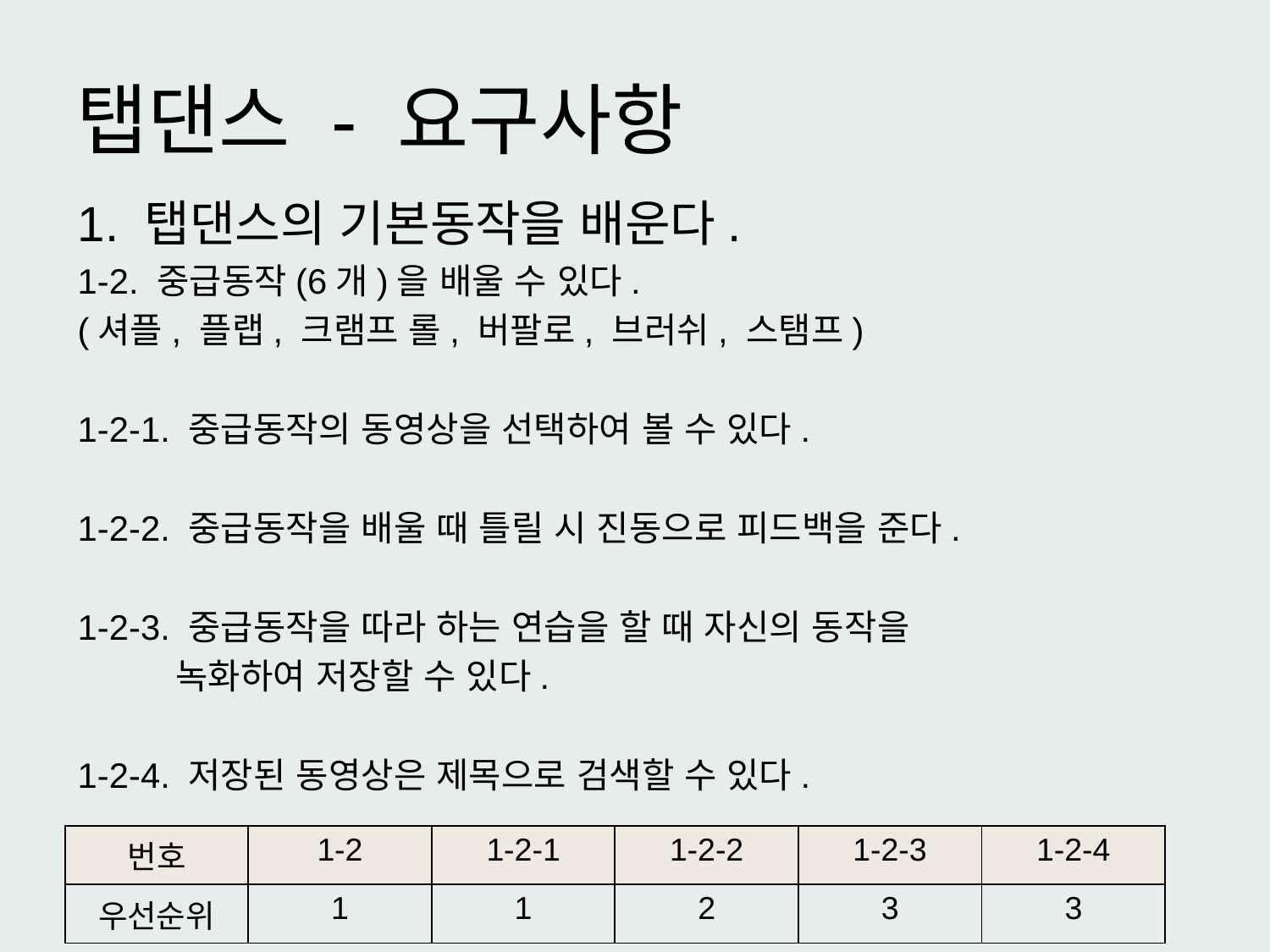

# 탭댄스 - 요구사항
1. 탭댄스의 기본동작을 배운다.
1-2. 중급동작(6개)을 배울 수 있다.
(셔플, 플랩, 크램프 롤, 버팔로, 브러쉬, 스탬프)

1-2-1. 중급동작의 동영상을 선택하여 볼 수 있다.

1-2-2. 중급동작을 배울 때 틀릴 시 진동으로 피드백을 준다.

1-2-3. 중급동작을 따라 하는 연습을 할 때 자신의 동작을
         녹화하여 저장할 수 있다.

1-2-4. 저장된 동영상은 제목으로 검색할 수 있다.

| 번호 | 1-2 | 1-2-1 | 1-2-2 | 1-2-3 | 1-2-4 |
| --- | --- | --- | --- | --- | --- |
| 우선순위 | 1 | 1 | 2 | 3 | 3 |